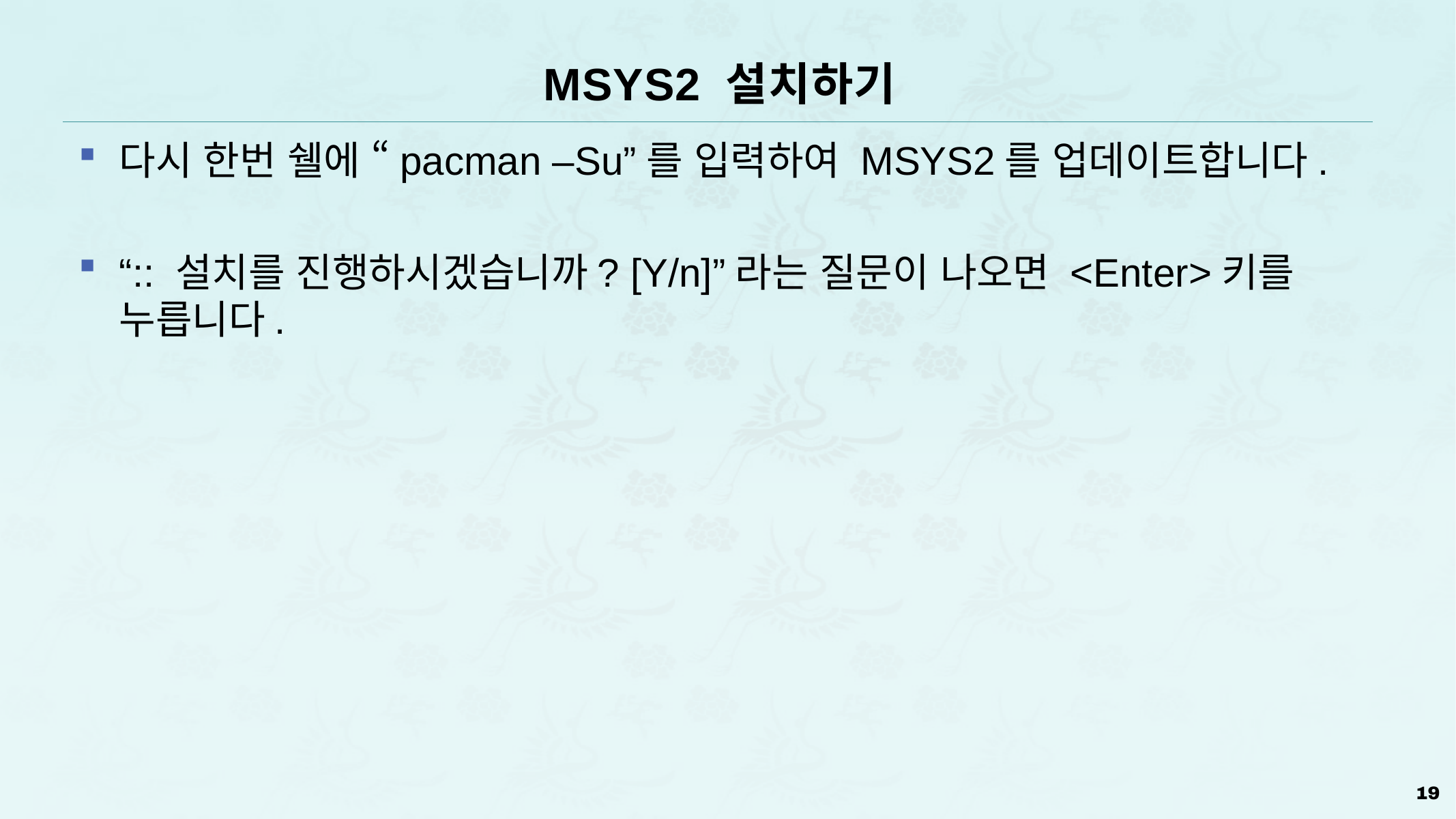

# MSYS2 설치하기
다시 한번 쉘에 “pacman –Su”를 입력하여 MSYS2를 업데이트합니다.

“:: 설치를 진행하시겠습니까? [Y/n]”라는 질문이 나오면 <Enter>키를 누릅니다.
19